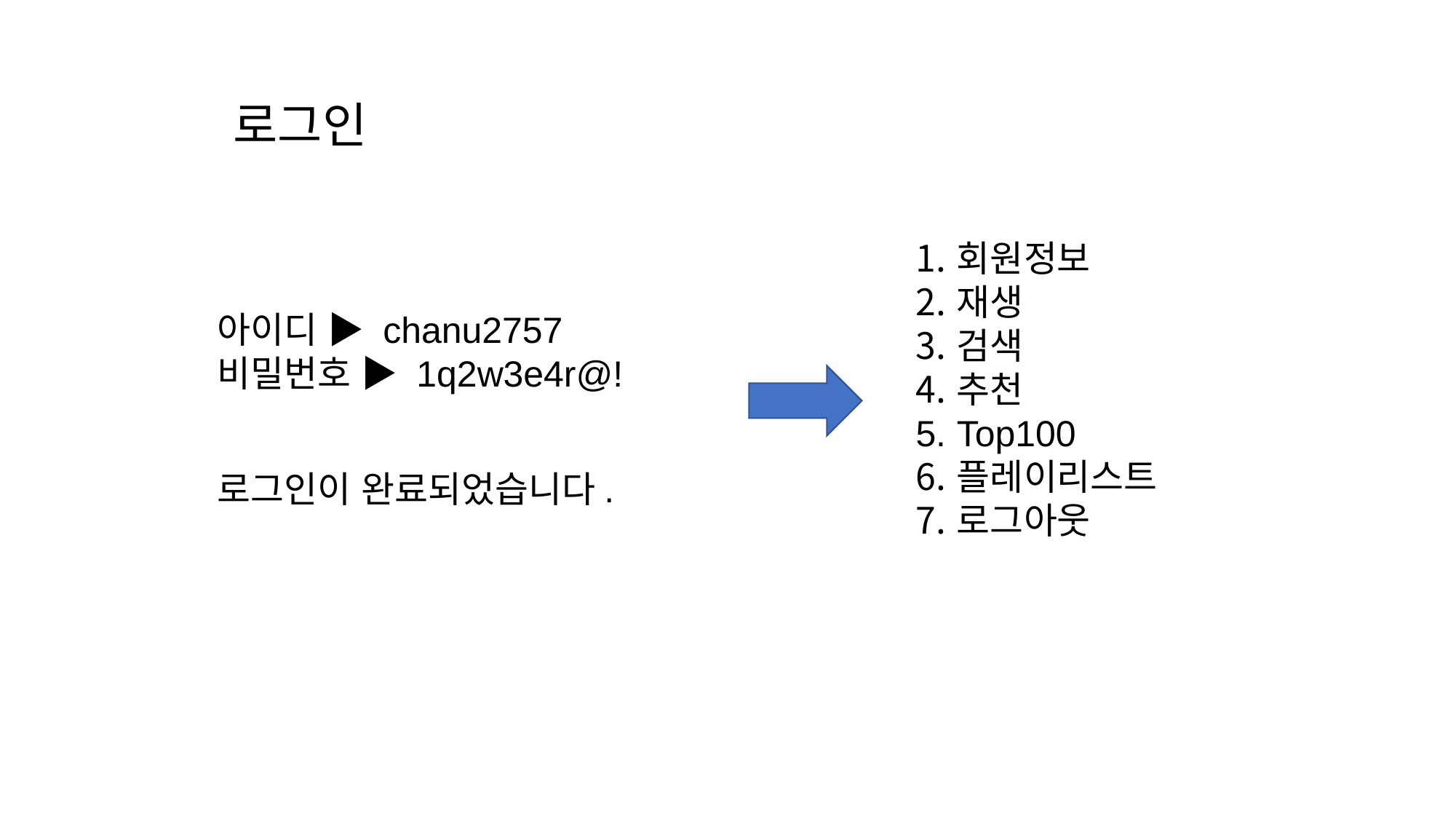

# 로그인
회원정보
재생
검색
추천
Top100
플레이리스트
로그아웃
아이디 ▶ chanu2757
비밀번호 ▶ 1q2w3e4r@!

로그인이 완료되었습니다.